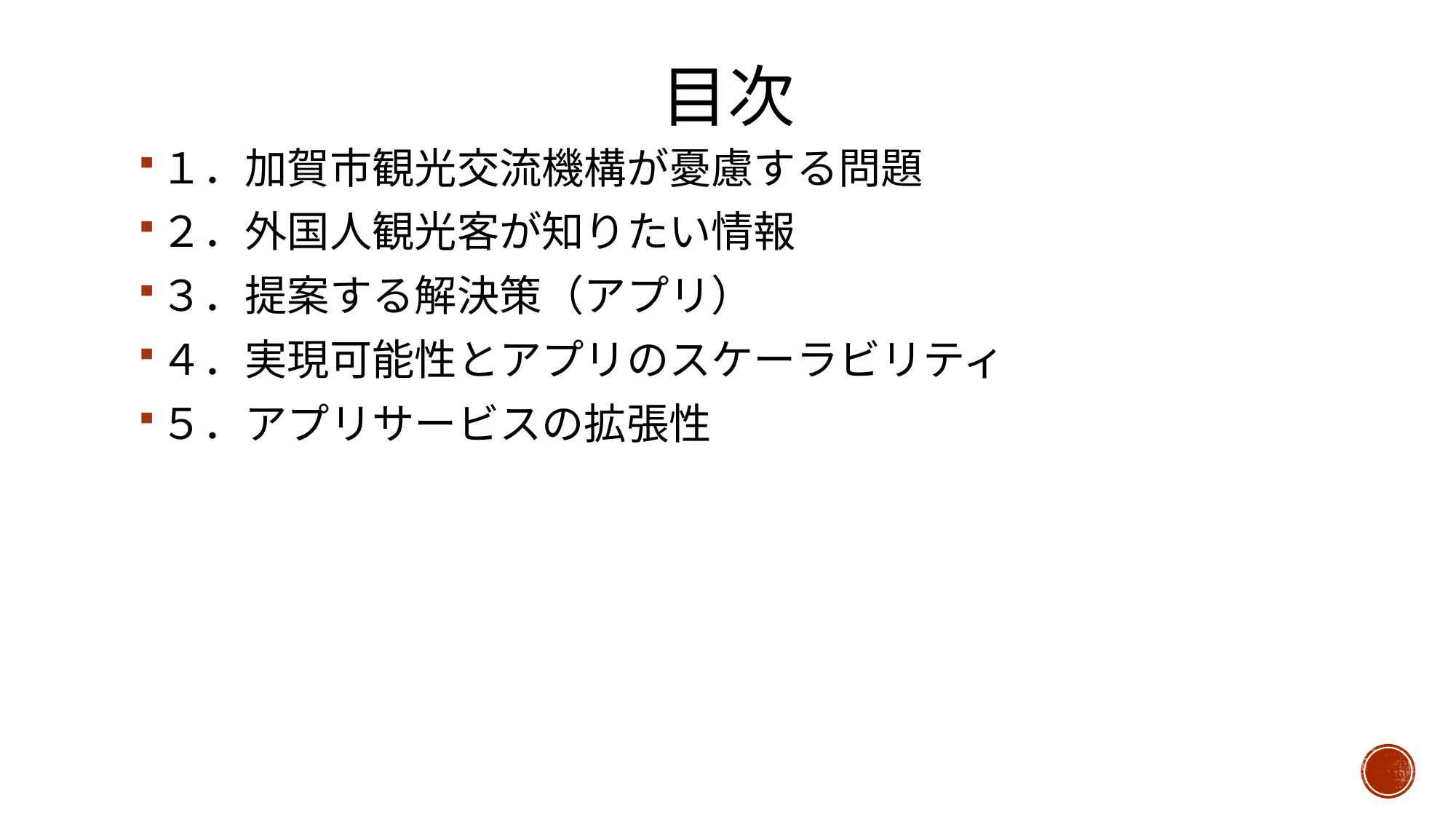

# 目次
１．加賀市観光交流機構が憂慮する問題
２．外国人観光客が知りたい情報
３．提案する解決策（アプリ）
４．実現可能性とアプリのスケーラビリティ
５．アプリサービスの拡張性